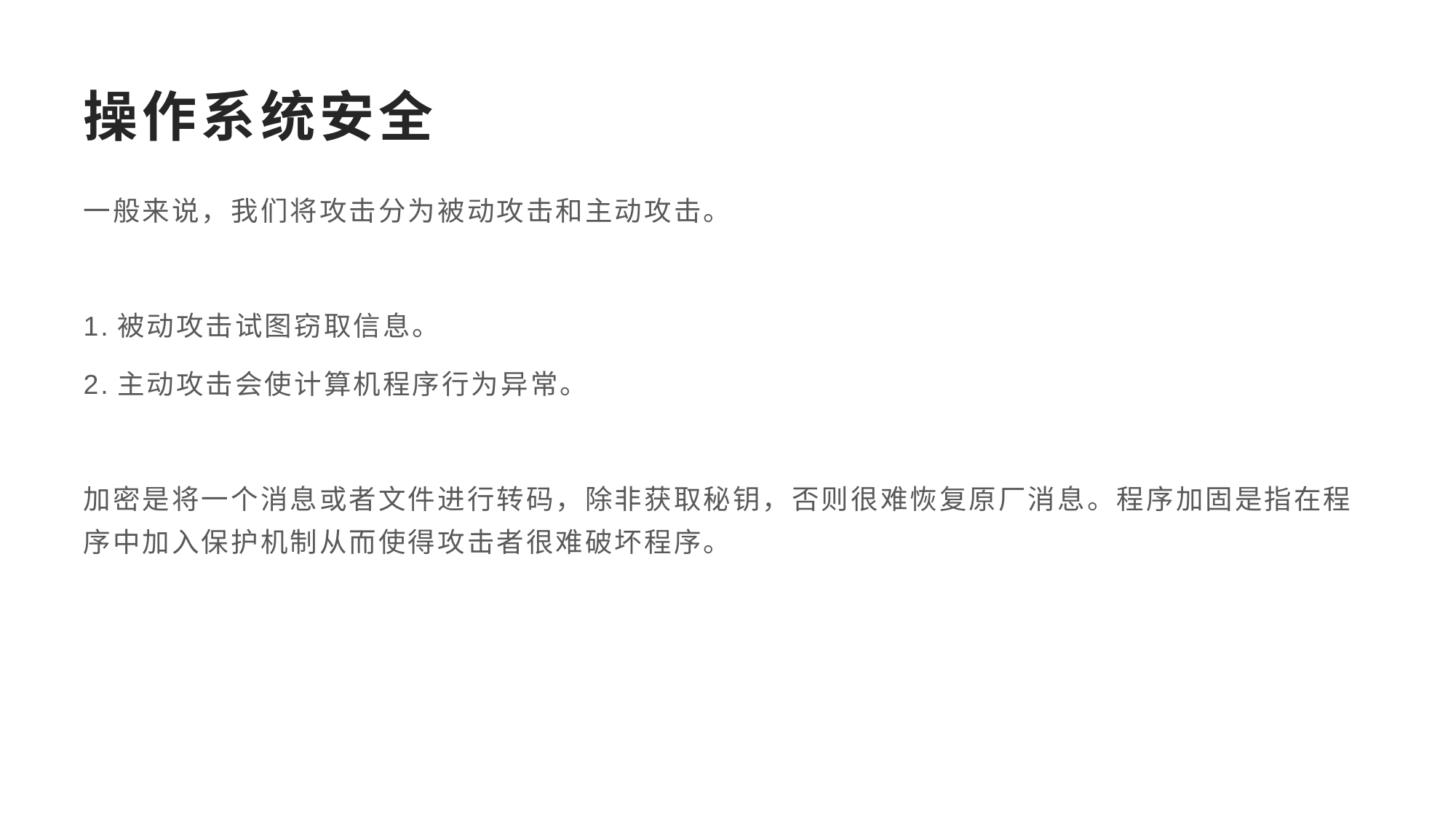

# 操作系统安全
一般来说，我们将攻击分为被动攻击和主动攻击。

1.被动攻击试图窃取信息。
2.主动攻击会使计算机程序行为异常。

加密是将一个消息或者文件进行转码，除非获取秘钥，否则很难恢复原厂消息。程序加固是指在程序中加入保护机制从而使得攻击者很难破坏程序。